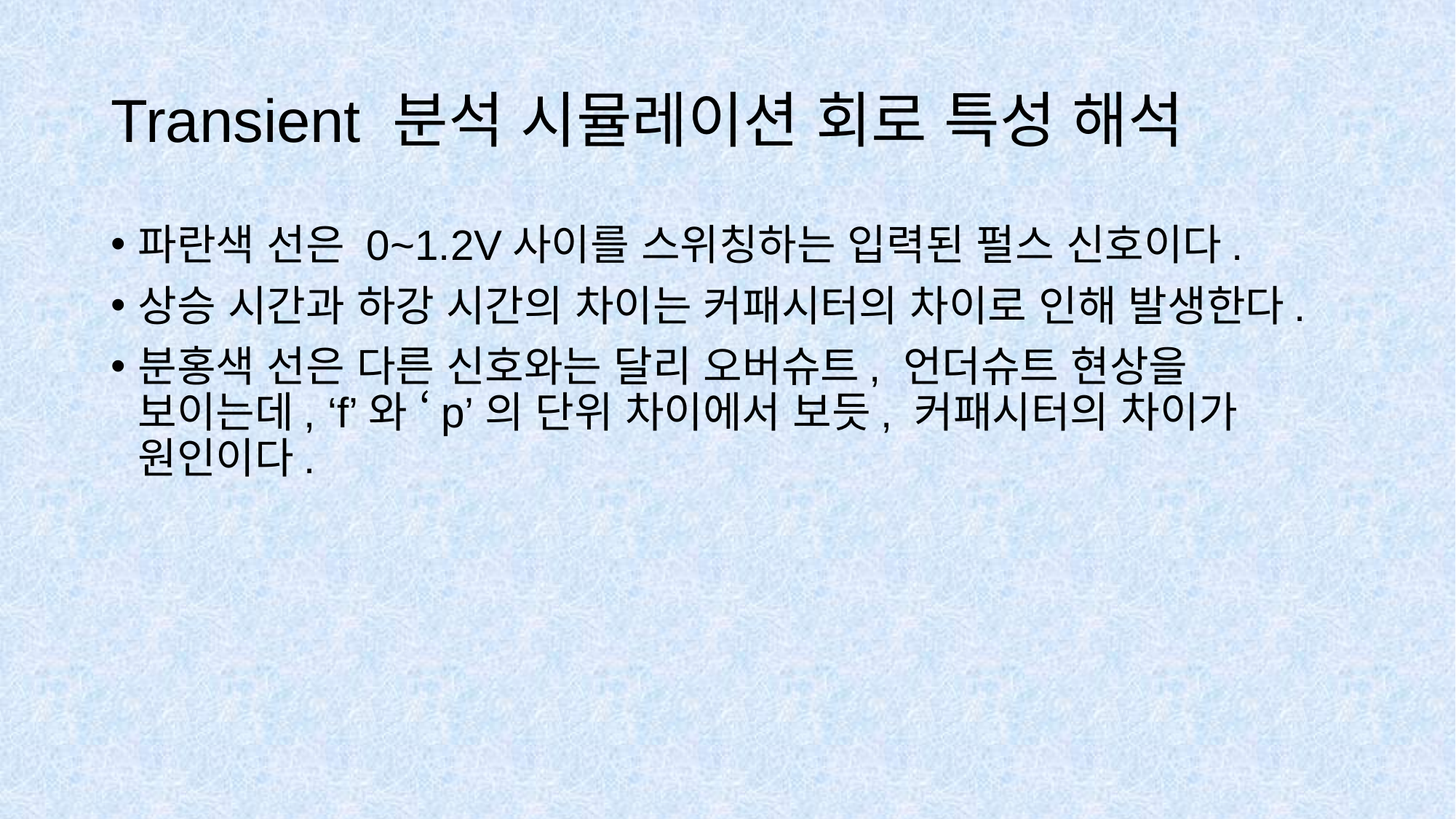

# Transient 분석 시뮬레이션 회로 특성 해석
파란색 선은 0~1.2V사이를 스위칭하는 입력된 펄스 신호이다.
상승 시간과 하강 시간의 차이는 커패시터의 차이로 인해 발생한다.
분홍색 선은 다른 신호와는 달리 오버슈트, 언더슈트 현상을 보이는데, ‘f’와 ‘p’의 단위 차이에서 보듯, 커패시터의 차이가 원인이다.